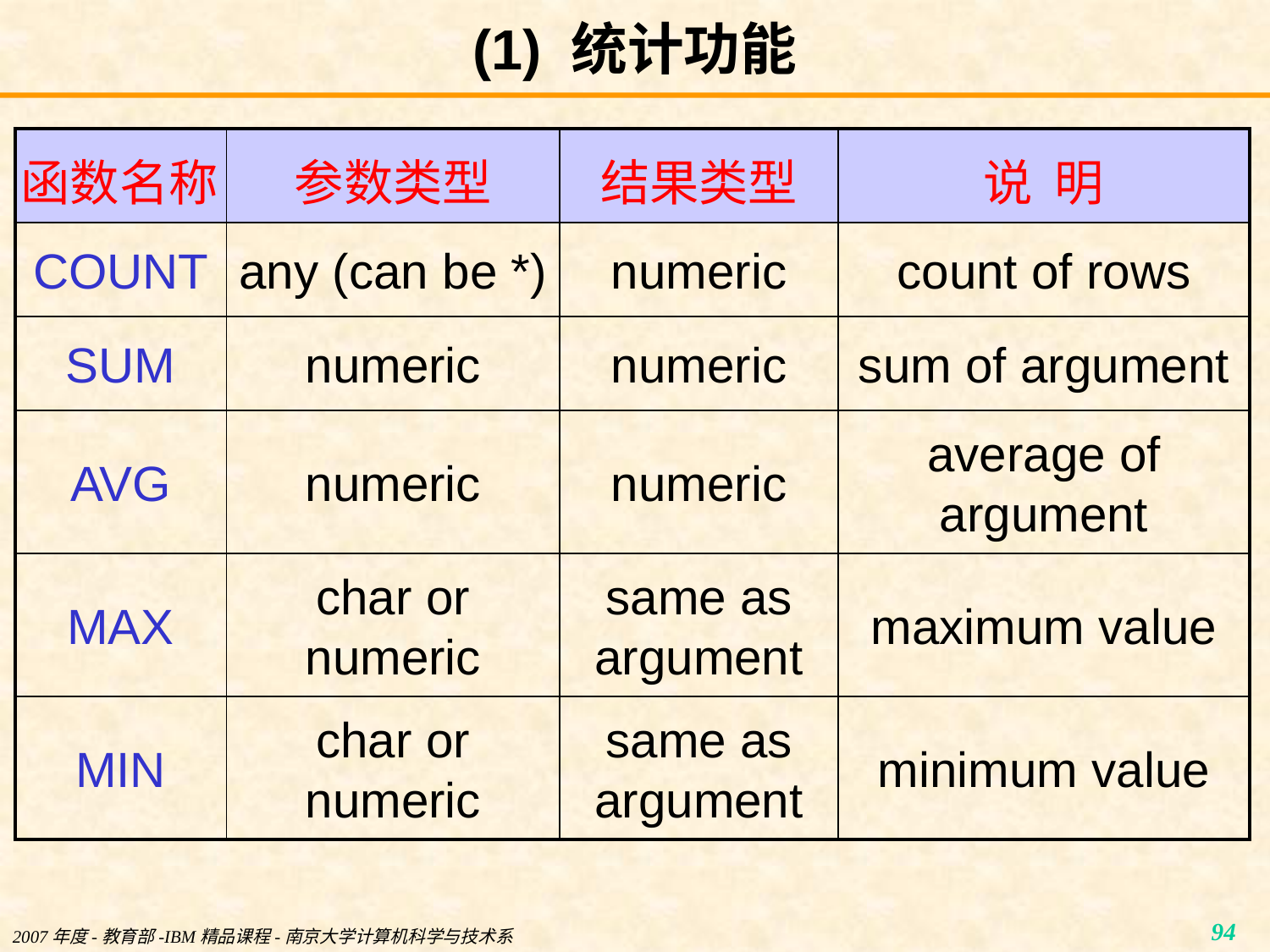

# (1) 统计功能
| 函数名称 | 参数类型 | 结果类型 | 说 明 |
| --- | --- | --- | --- |
| COUNT | any (can be \*) | numeric | count of rows |
| SUM | numeric | numeric | sum of argument |
| AVG | numeric | numeric | average of argument |
| MAX | char or numeric | same as argument | maximum value |
| MIN | char or numeric | same as argument | minimum value |
94
2007年度-教育部-IBM精品课程-南京大学计算机科学与技术系